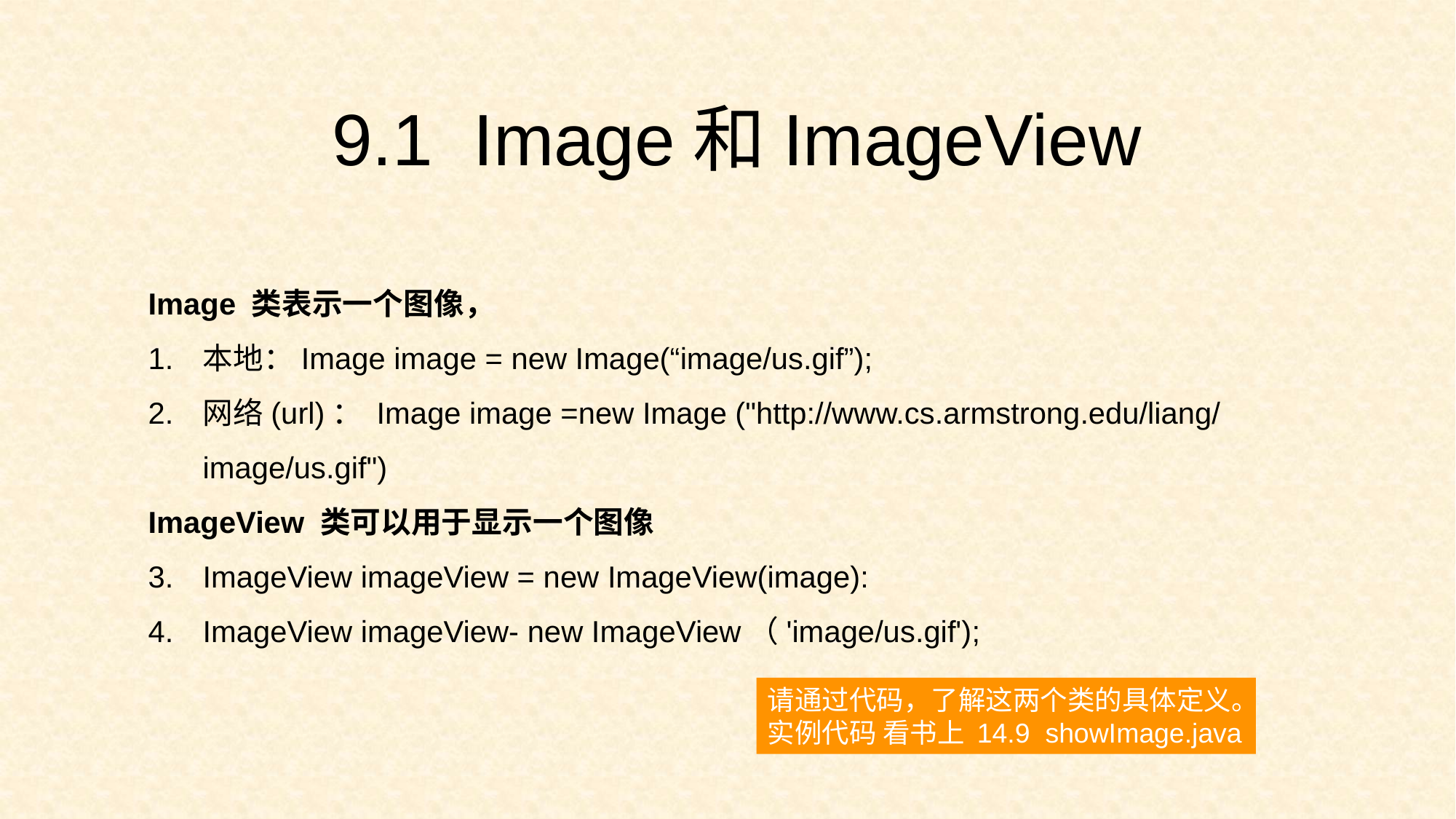

9.1  Image和ImageView
Image 类表示一个图像，
本地：Image image = new Image(“image/us.gif”);
网络(url)： Image image =new Image ("http://www.cs.armstrong.edu/liang/ image/us.gif")
ImageView 类可以用于显示一个图像
ImageView imageView = new ImageView(image):
ImageView imageView- new ImageView（'image/us.gif');
请通过代码，了解这两个类的具体定义。实例代码 看书上 14.9  showImage.java